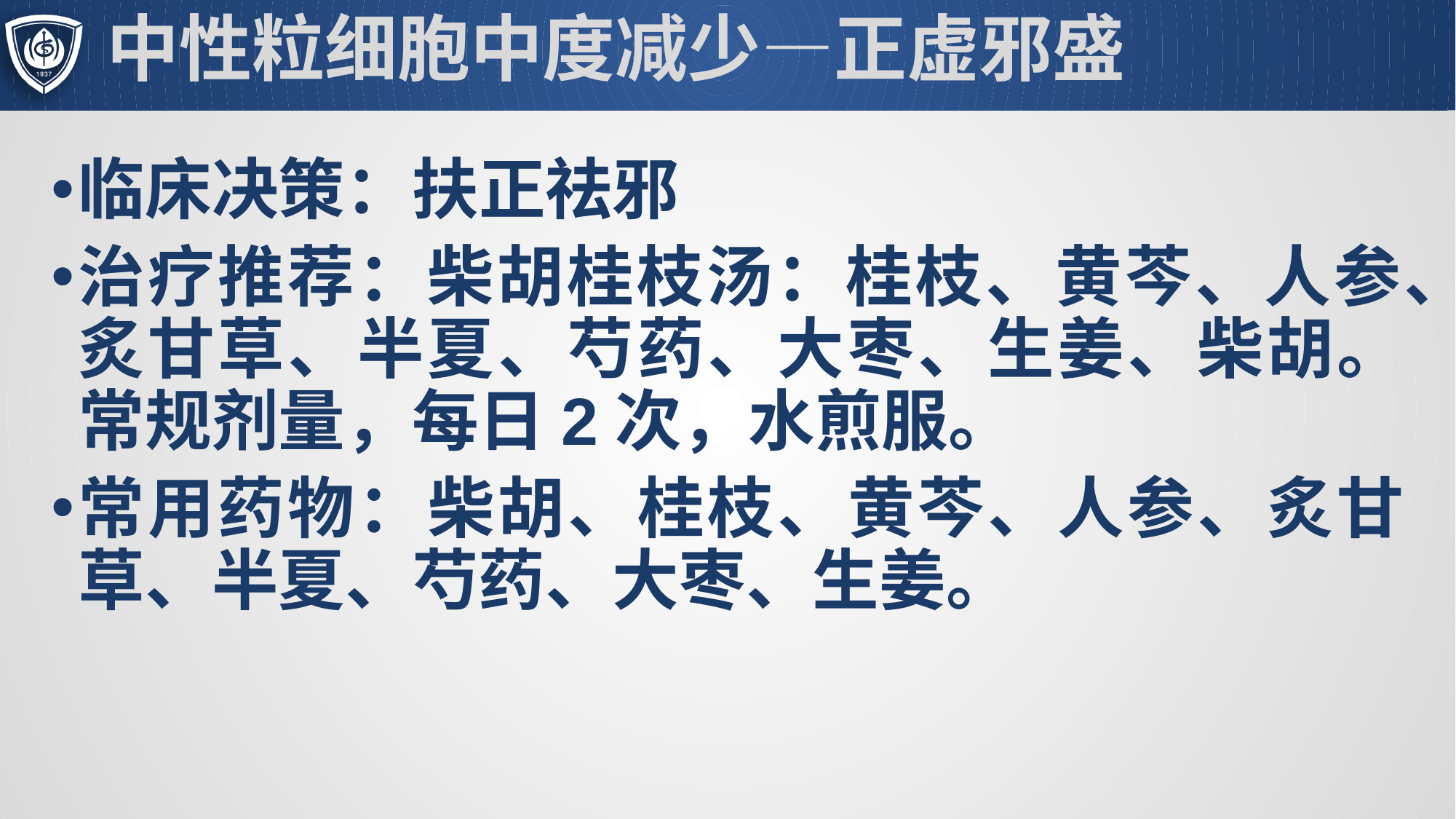

# 中性粒细胞中度减少—正虚邪盛
临床决策：扶正祛邪
治疗推荐：柴胡桂枝汤：桂枝、黄芩、人参、炙甘草、半夏、芍药、大枣、生姜、柴胡。常规剂量，每日2次，水煎服。
常用药物：柴胡、桂枝、黄芩、人参、炙甘草、半夏、芍药、大枣、生姜。